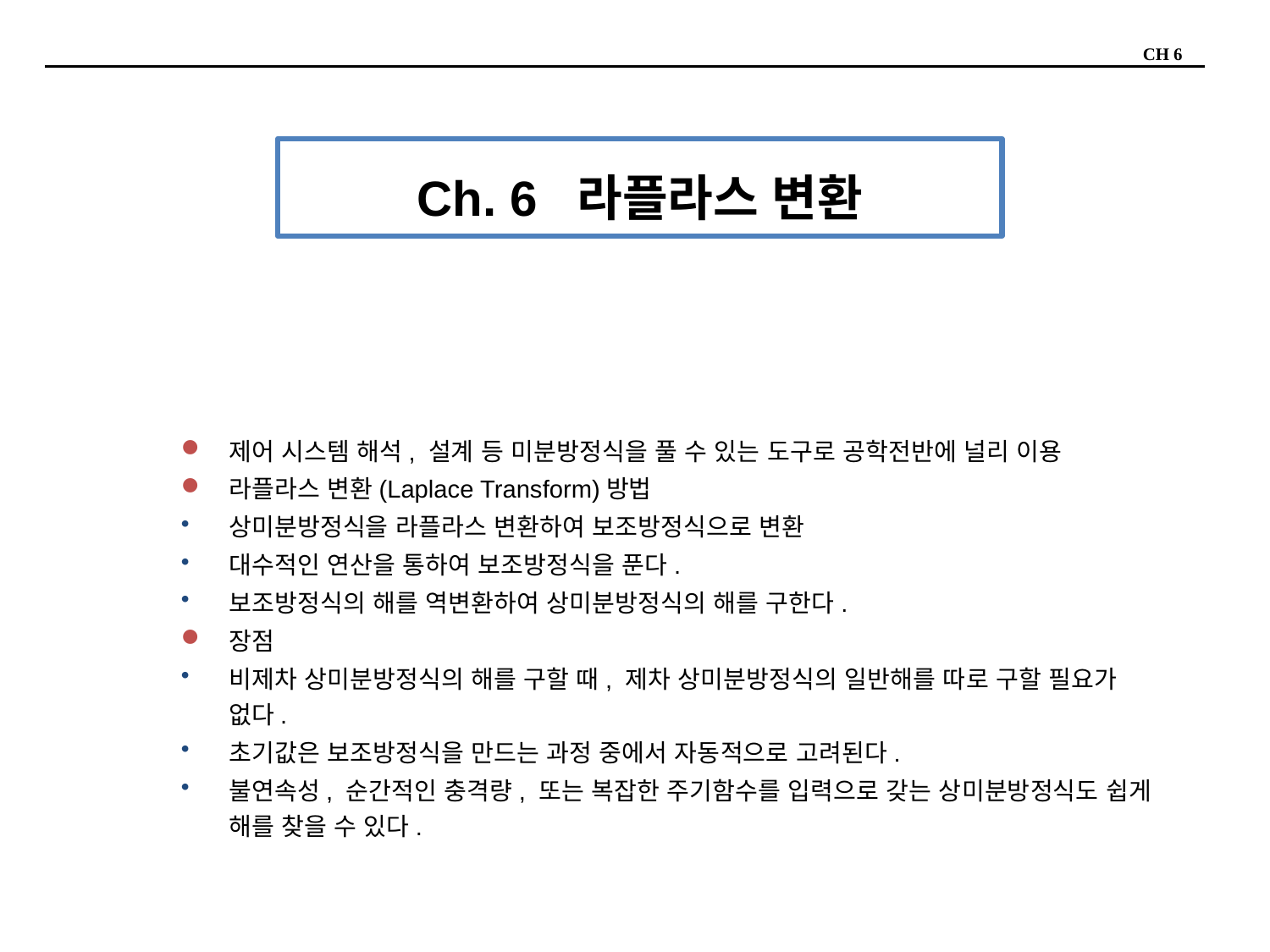

CH 6
Ch. 6  라플라스 변환

제어 시스템 해석, 설계 등 미분방정식을 풀 수 있는 도구로 공학전반에 널리 이용
라플라스 변환(Laplace Transform)방법
상미분방정식을 라플라스 변환하여 보조방정식으로 변환
대수적인 연산을 통하여 보조방정식을 푼다.
보조방정식의 해를 역변환하여 상미분방정식의 해를 구한다.
장점
비제차 상미분방정식의 해를 구할 때, 제차 상미분방정식의 일반해를 따로 구할 필요가 없다.
초기값은 보조방정식을 만드는 과정 중에서 자동적으로 고려된다.
불연속성, 순간적인 충격량, 또는 복잡한 주기함수를 입력으로 갖는 상미분방정식도 쉽게 해를 찾을 수 있다.